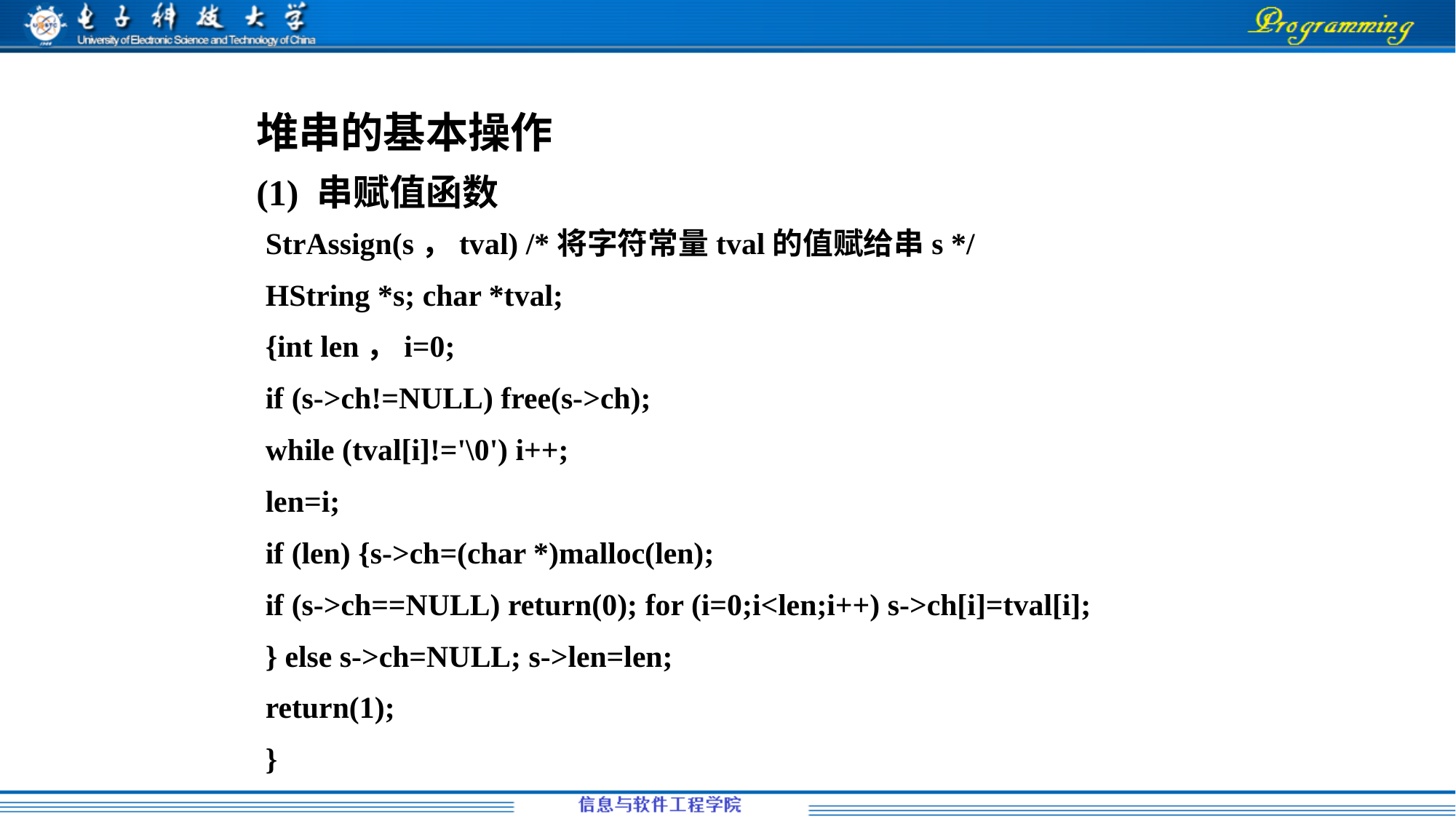

堆串的基本操作
(1) 串赋值函数
StrAssign(s，tval) /*将字符常量tval的值赋给串s */
HString *s; char *tval;
{int len，i=0;
if (s->ch!=NULL) free(s->ch);
while (tval[i]!='\0') i++;
len=i;
if (len) {s->ch=(char *)malloc(len);
if (s->ch==NULL) return(0); for (i=0;i<len;i++) s->ch[i]=tval[i];
} else s->ch=NULL; s->len=len;
return(1);
}